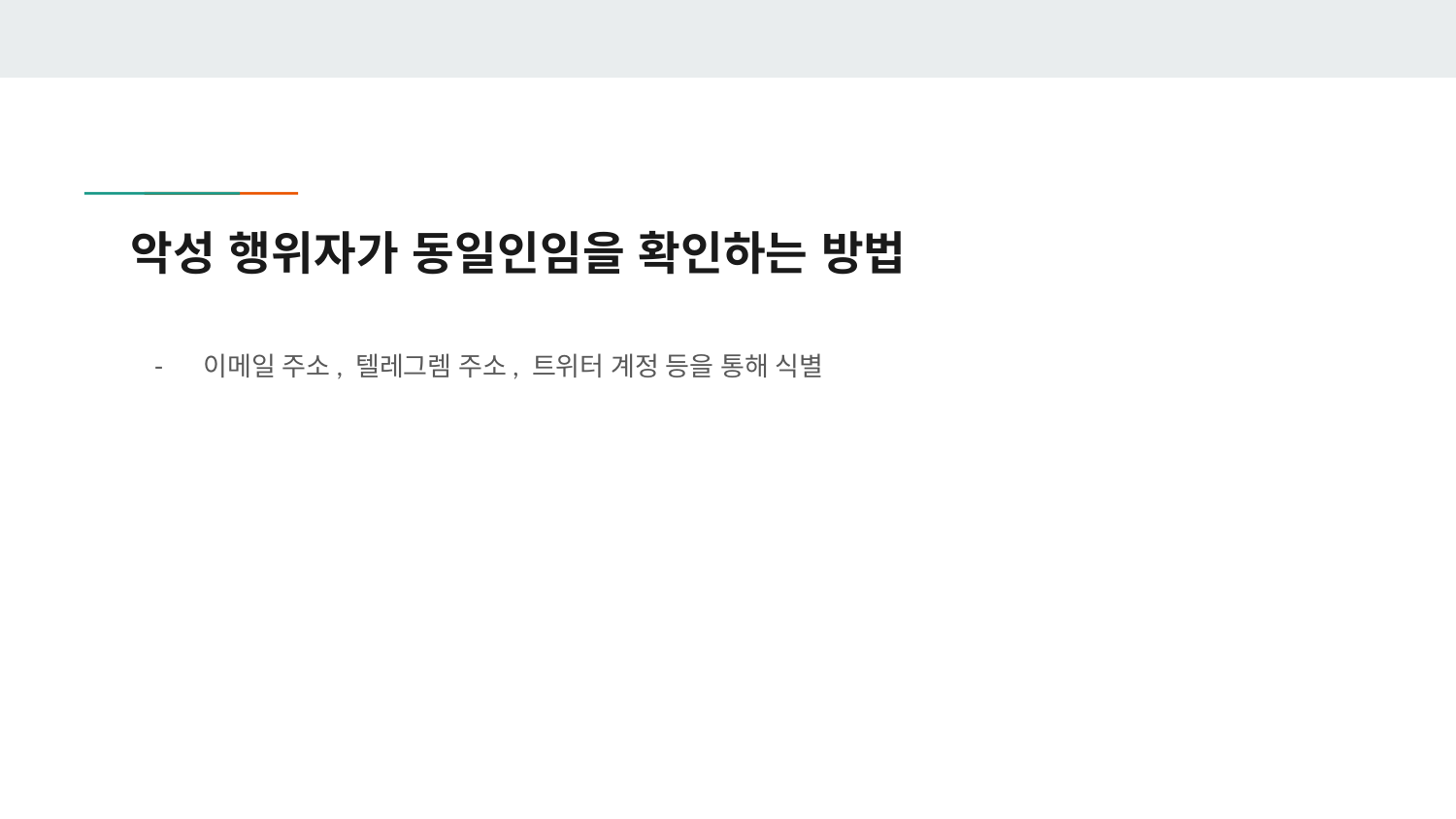

# 악성 행위자가 동일인임을 확인하는 방법
이메일 주소, 텔레그렘 주소, 트위터 계정 등을 통해 식별